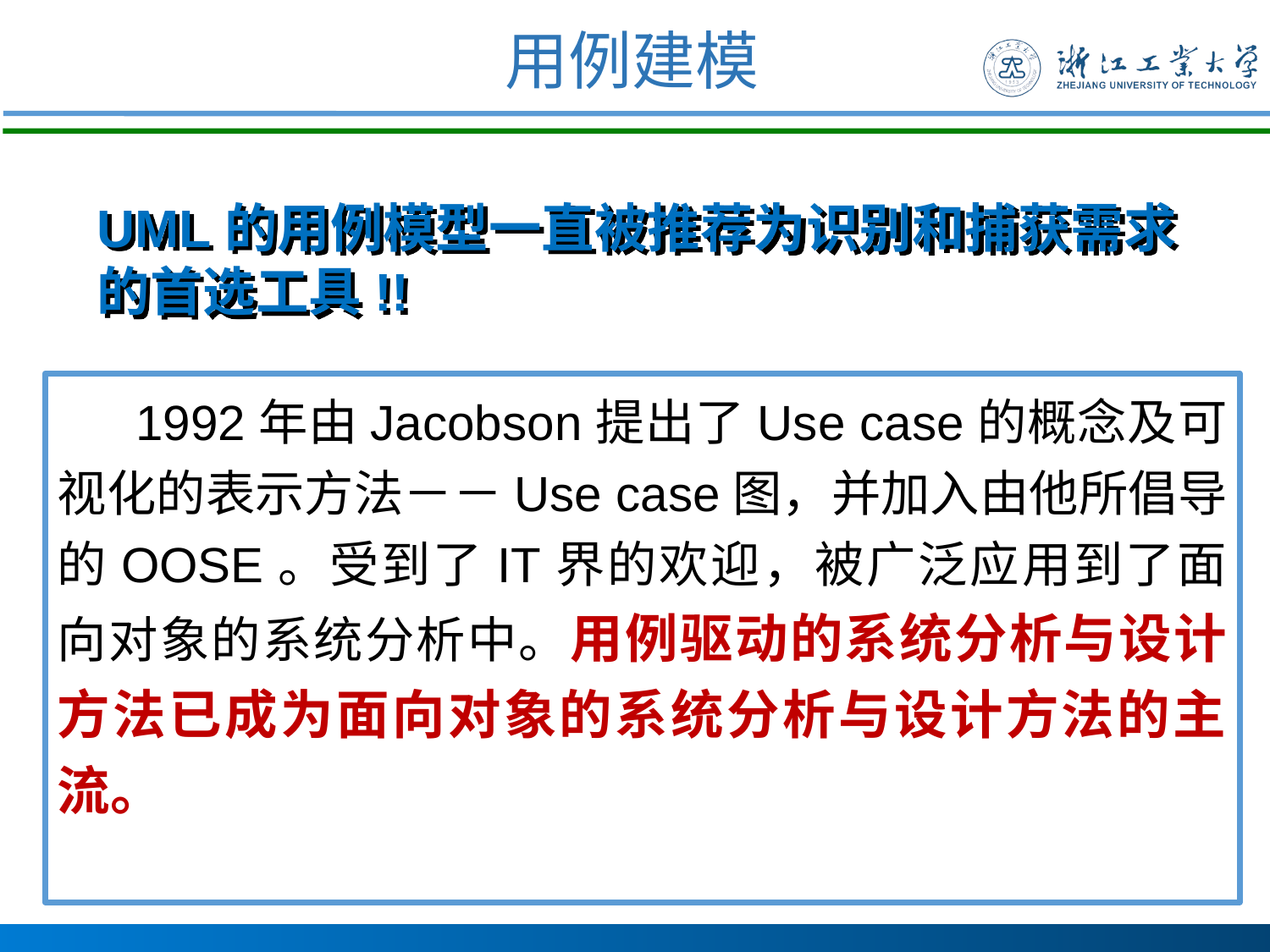

# 用例建模
UML的用例模型一直被推荐为识别和捕获需求的首选工具!!
        1992年由Jacobson提出了Use case的概念及可视化的表示方法－－Use case图，并加入由他所倡导的OOSE。受到了IT界的欢迎，被广泛应用到了面向对象的系统分析中。用例驱动的系统分析与设计方法已成为面向对象的系统分析与设计方法的主流。